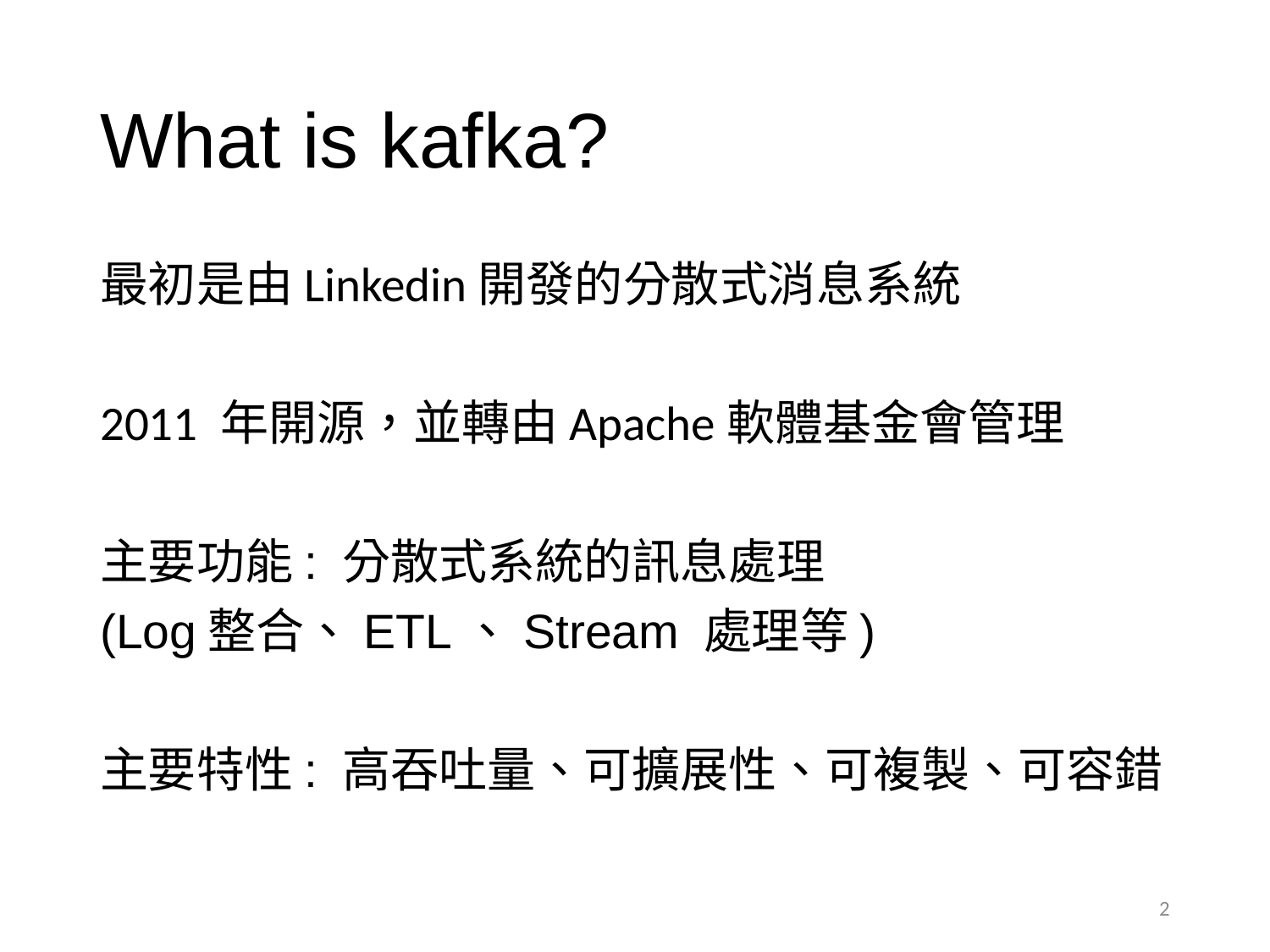

# What is kafka?
最初是由Linkedin開發的分散式消息系統

2011 年開源，並轉由Apache軟體基金會管理

主要功能: 分散式系統的訊息處理
(Log整合、ETL、Stream 處理等)

主要特性: 高吞吐量、可擴展性、可複製、可容錯

2